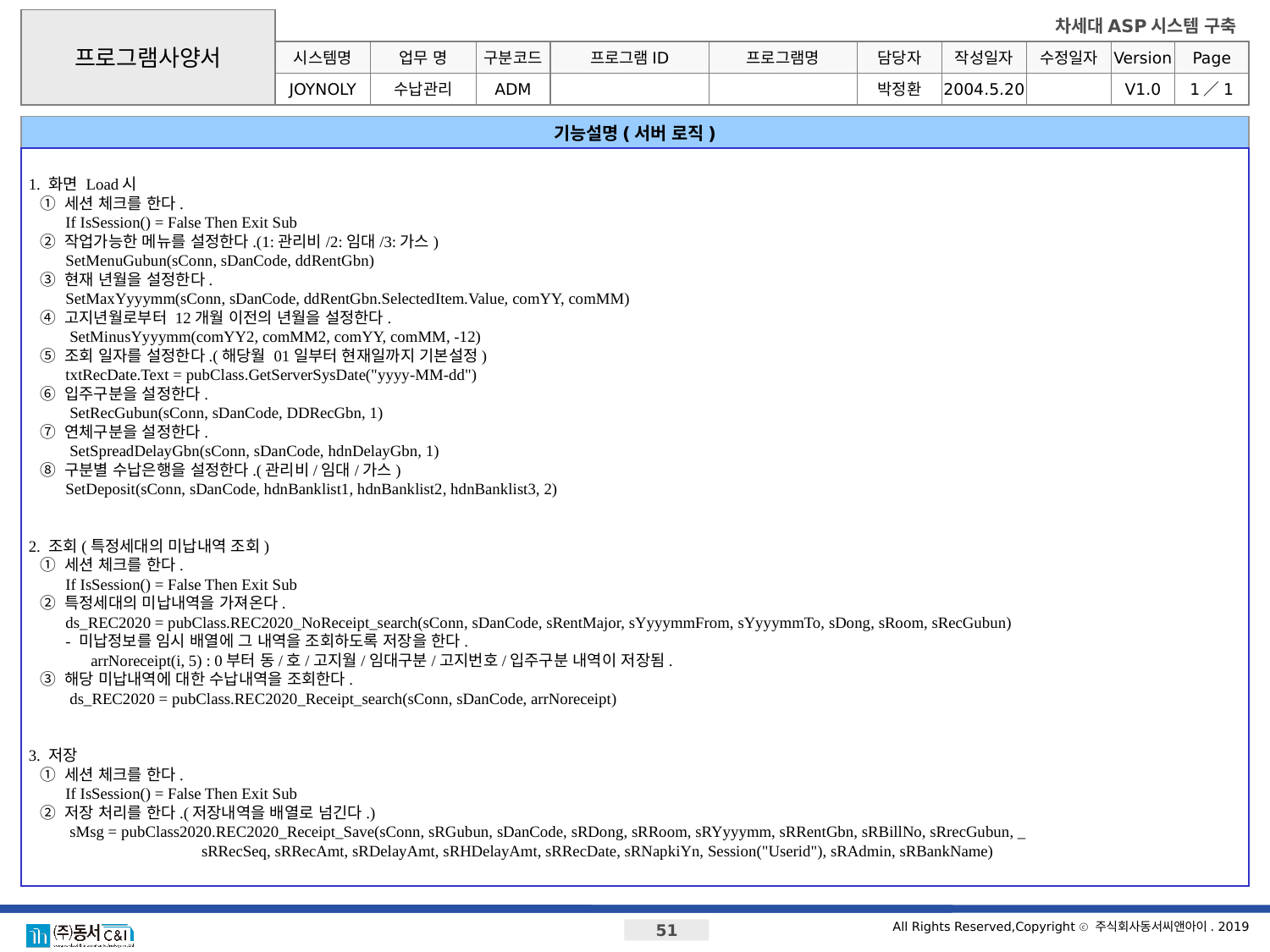

프로그램사양서
시스템명
업무 명
구분코드
프로그램ID
프로그램명
JOYNOLY
기능설명(서버 로직)
1. 화면 Load시
	① 세션 체크를 한다.
		If IsSession() = False Then Exit Sub
	② 작업가능한 메뉴를 설정한다.(1:관리비/2:임대/3:가스)
		SetMenuGubun(sConn, sDanCode, ddRentGbn)
	③ 현재 년월을 설정한다.
		SetMaxYyyymm(sConn, sDanCode, ddRentGbn.SelectedItem.Value, comYY, comMM)
	④ 고지년월로부터 12개월 이전의 년월을 설정한다.
		 SetMinusYyyymm(comYY2, comMM2, comYY, comMM, -12)
	⑤ 조회 일자를 설정한다.(해당월 01일부터 현재일까지 기본설정)
		txtRecDate.Text = pubClass.GetServerSysDate("yyyy-MM-dd")
	⑥ 입주구분을 설정한다.
        	 SetRecGubun(sConn, sDanCode, DDRecGbn, 1)
	⑦ 연체구분을 설정한다.
        	 SetSpreadDelayGbn(sConn, sDanCode, hdnDelayGbn, 1)
	⑧ 구분별 수납은행을 설정한다.(관리비/임대/가스)
		SetDeposit(sConn, sDanCode, hdnBanklist1, hdnBanklist2, hdnBanklist3, 2)

2. 조회(특정세대의 미납내역 조회)
	① 세션 체크를 한다.
		If IsSession() = False Then Exit Sub
	② 특정세대의 미납내역을 가져온다.
  		ds_REC2020 = pubClass.REC2020_NoReceipt_search(sConn, sDanCode, sRentMajor, sYyyymmFrom, sYyyymmTo, sDong, sRoom, sRecGubun)
		- 미납정보를 임시 배열에 그 내역을 조회하도록 저장을 한다.
			arrNoreceipt(i, 5) : 0부터 동/호/고지월/임대구분/고지번호/입주구분 내역이 저장됨.
	③ 해당 미납내역에 대한 수납내역을 조회한다.
		 ds_REC2020 = pubClass.REC2020_Receipt_search(sConn, sDanCode, arrNoreceipt)

3. 저장
	① 세션 체크를 한다.
		If IsSession() = False Then Exit Sub
	② 저장 처리를 한다.(저장내역을 배열로 넘긴다.)
 		 sMsg = pubClass2020.REC2020_Receipt_Save(sConn, sRGubun, sDanCode, sRDong, sRRoom, sRYyyymm, sRRentGbn, sRBillNo, sRrecGubun, _
                                           sRRecSeq, sRRecAmt, sRDelayAmt, sRHDelayAmt, sRRecDate, sRNapkiYn, Session("Userid"), sRAdmin, sRBankName)